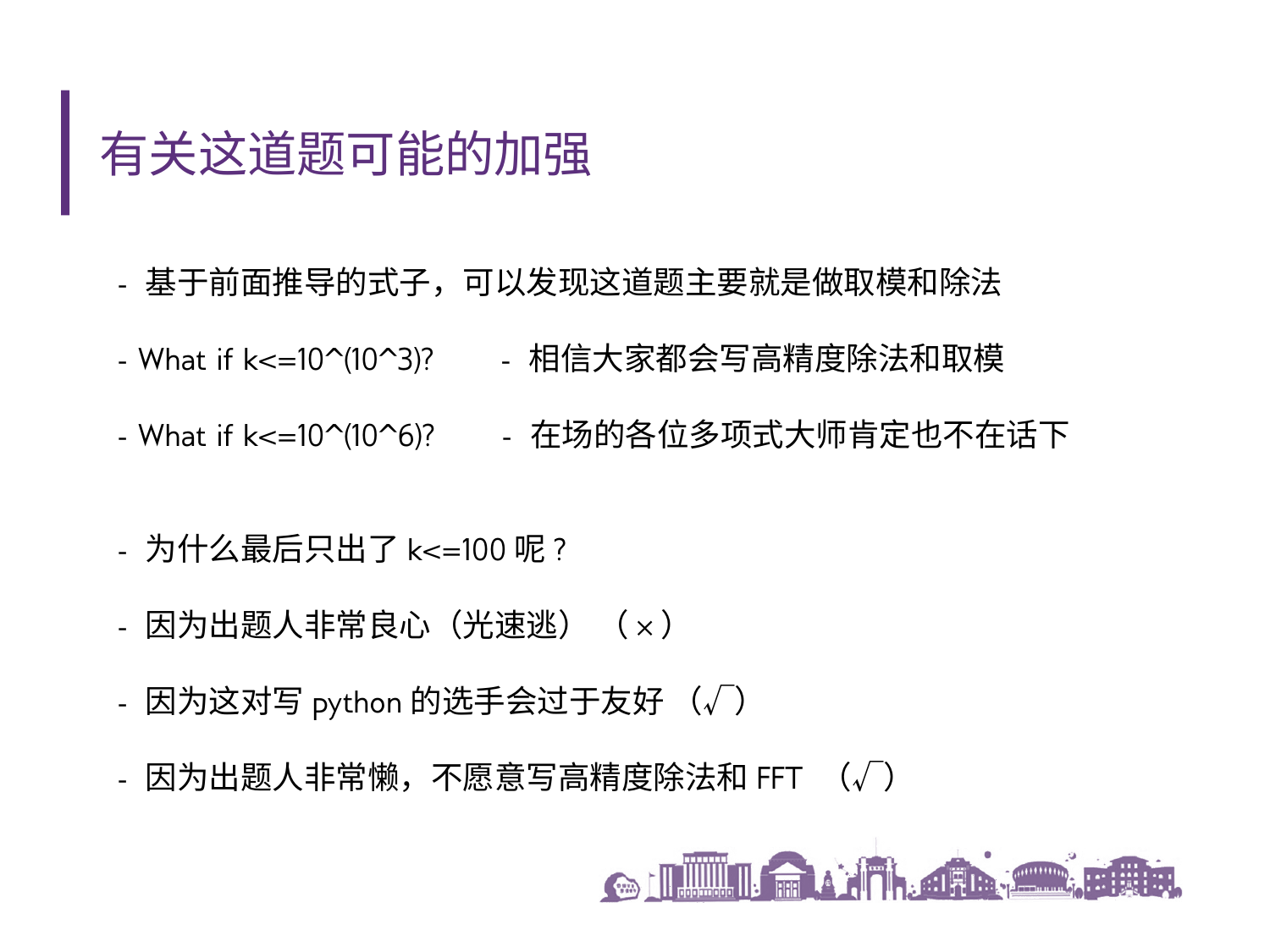

# 有关这道题可能的加强
- 基于前面推导的式子，可以发现这道题主要就是做取模和除法

- What if k<=10^(10^3)?       - 相信大家都会写高精度除法和取模

- What if k<=10^(10^6)?       - 在场的各位多项式大师肯定也不在话下

- 为什么最后只出了k<=100呢?

- 因为出题人非常良心（光速逃） （×）

- 因为这对写python的选手会过于友好 （√）

- 因为出题人非常懒，不愿意写高精度除法和FFT （√）